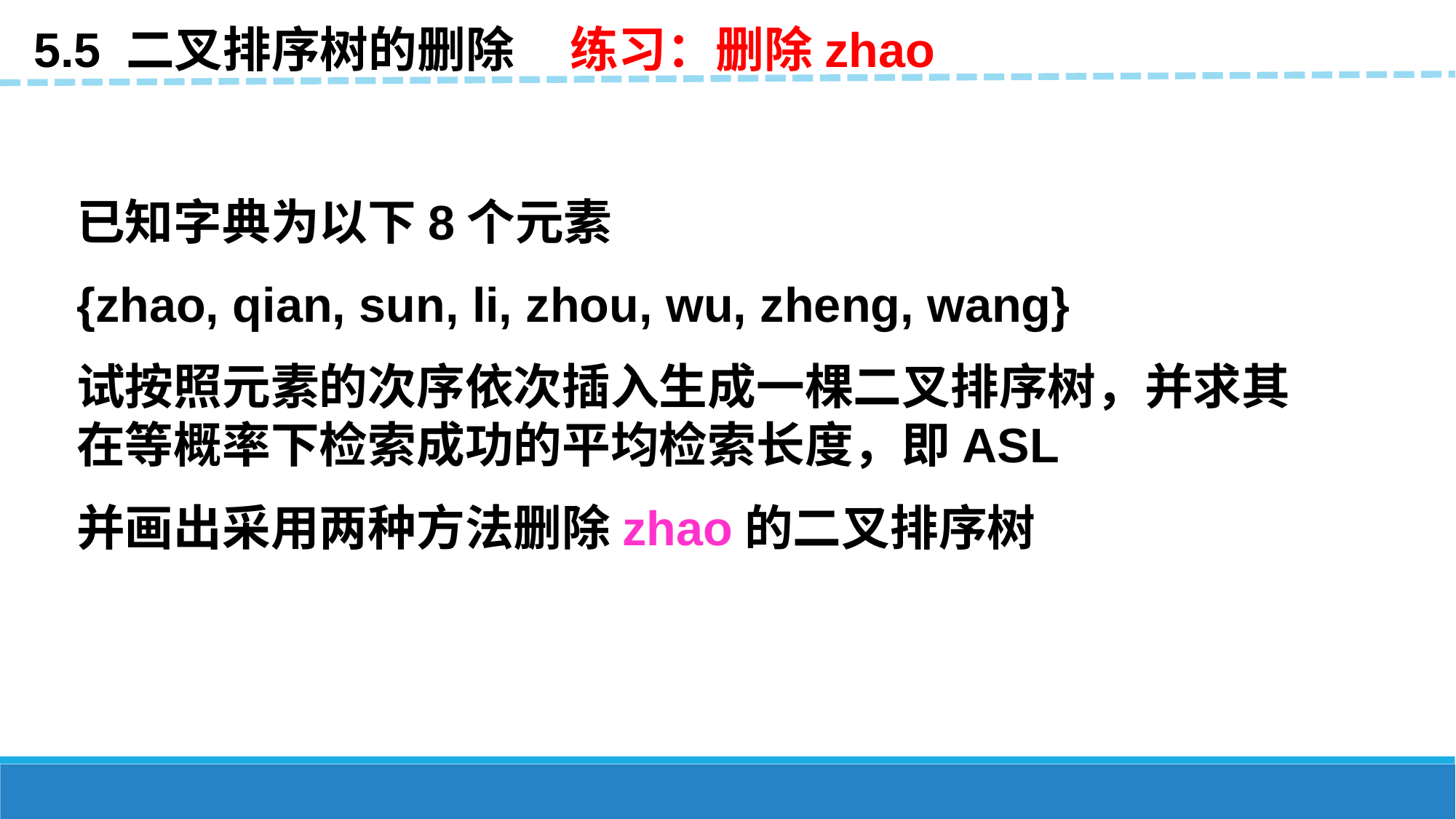

5.5 二叉排序树的删除     练习：删除zhao
已知字典为以下8个元素
{zhao, qian, sun, li, zhou, wu, zheng, wang}
试按照元素的次序依次插入生成一棵二叉排序树，并求其在等概率下检索成功的平均检索长度，即ASL
并画出采用两种方法删除zhao的二叉排序树